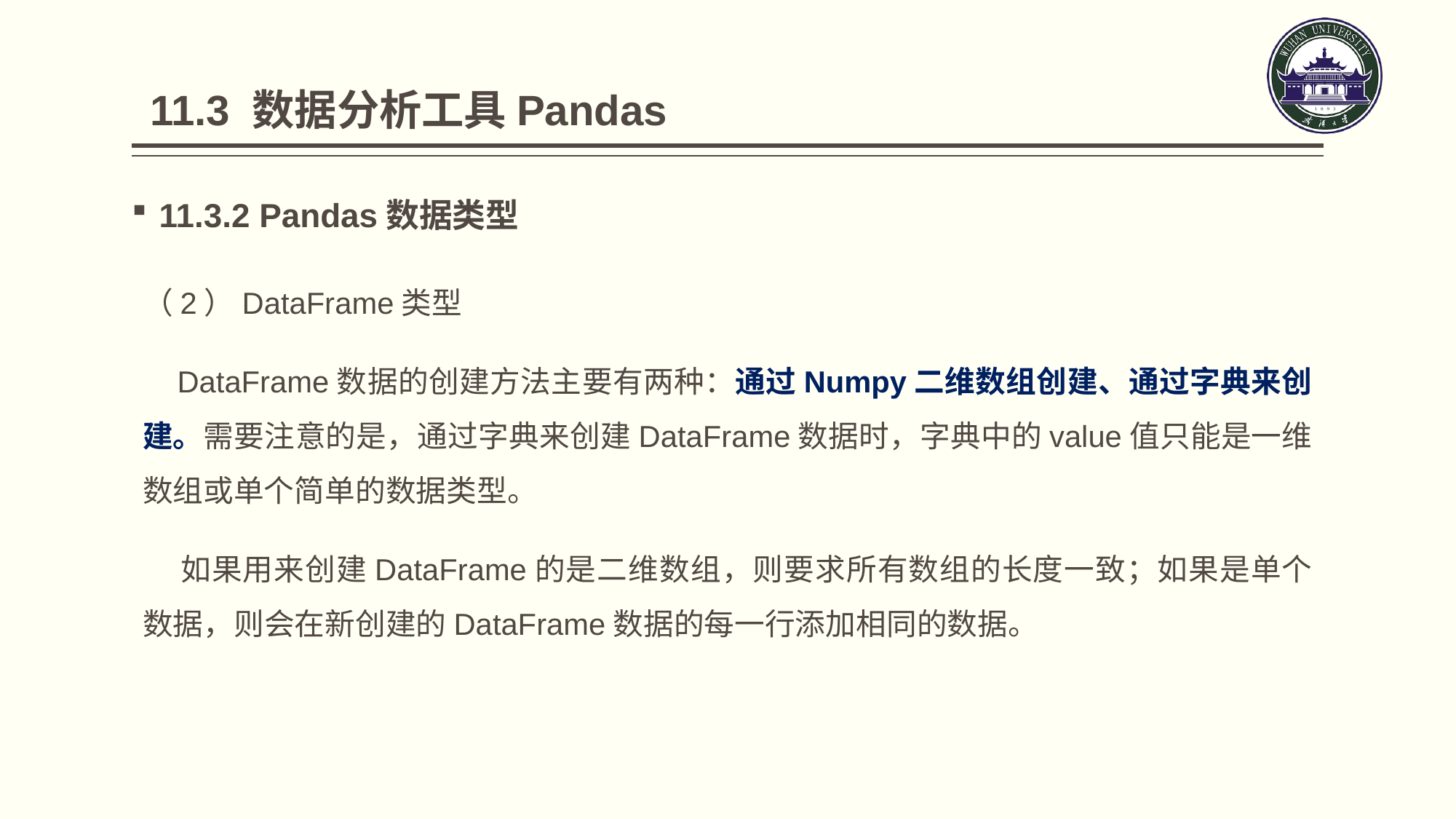

11.3 数据分析工具Pandas
11.3.2 Pandas数据类型

（2）DataFrame类型
    DataFrame数据的创建方法主要有两种：通过Numpy二维数组创建、通过字典来创建。需要注意的是，通过字典来创建DataFrame数据时，字典中的value值只能是一维数组或单个简单的数据类型。
    如果用来创建DataFrame的是二维数组，则要求所有数组的长度一致；如果是单个数据，则会在新创建的DataFrame数据的每一行添加相同的数据。